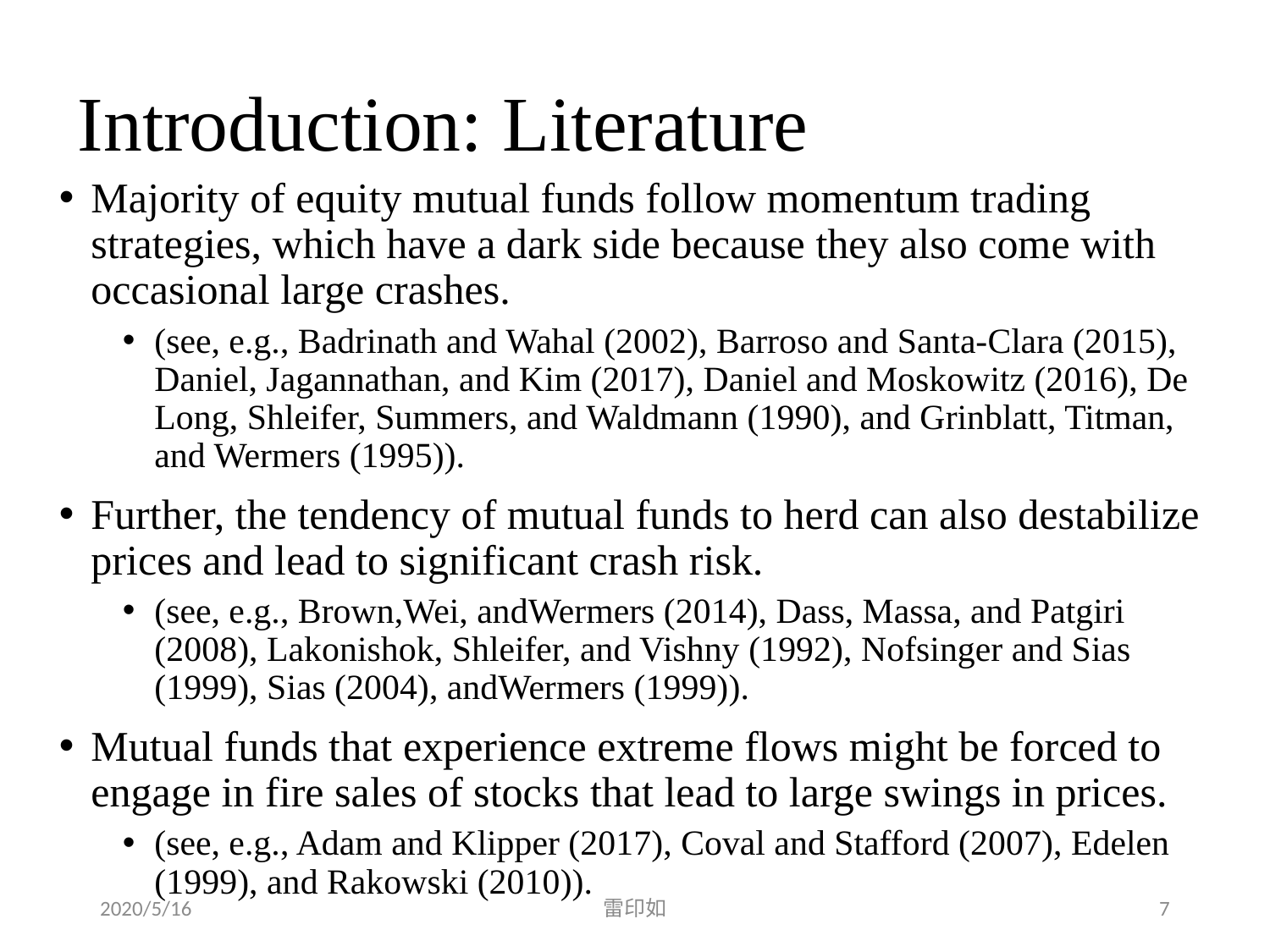

# Introduction: Literature
Majority of equity mutual funds follow momentum trading strategies, which have a dark side because they also come with occasional large crashes.
(see, e.g., Badrinath and Wahal (2002), Barroso and Santa-Clara (2015), Daniel, Jagannathan, and Kim (2017), Daniel and Moskowitz (2016), De Long, Shleifer, Summers, and Waldmann (1990), and Grinblatt, Titman, and Wermers (1995)).
Further, the tendency of mutual funds to herd can also destabilize prices and lead to significant crash risk.
(see, e.g., Brown,Wei, andWermers (2014), Dass, Massa, and Patgiri (2008), Lakonishok, Shleifer, and Vishny (1992), Nofsinger and Sias (1999), Sias (2004), andWermers (1999)).
Mutual funds that experience extreme flows might be forced to engage in fire sales of stocks that lead to large swings in prices.
(see, e.g., Adam and Klipper (2017), Coval and Stafford (2007), Edelen (1999), and Rakowski (2010)).
2020/5/16
雷印如
7